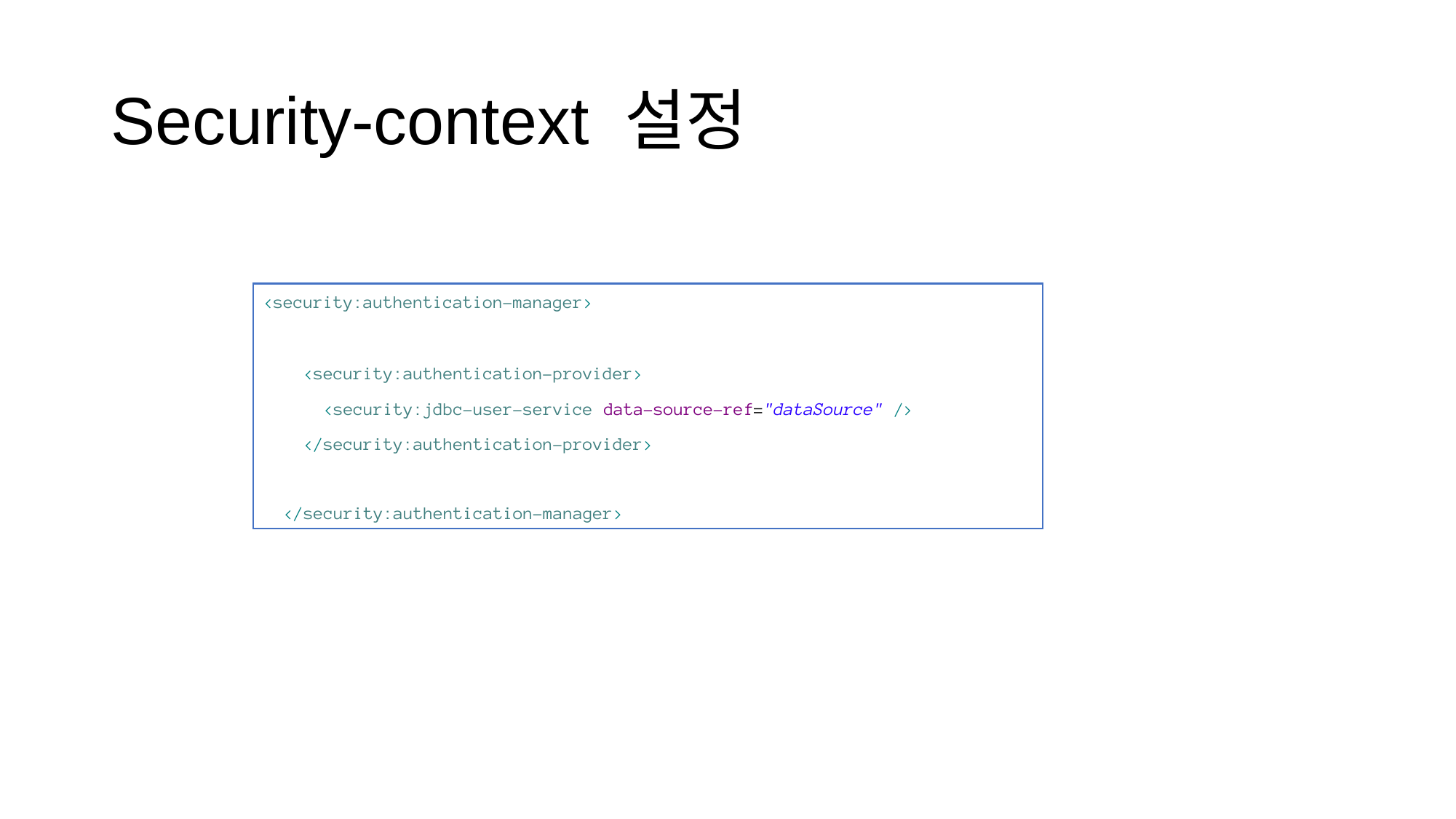

# Security-context 설정
<security:authentication-manager>

    <security:authentication-provider>
      <security:jdbc-user-service data-source-ref="dataSource" />
    </security:authentication-provider>

  </security:authentication-manager>